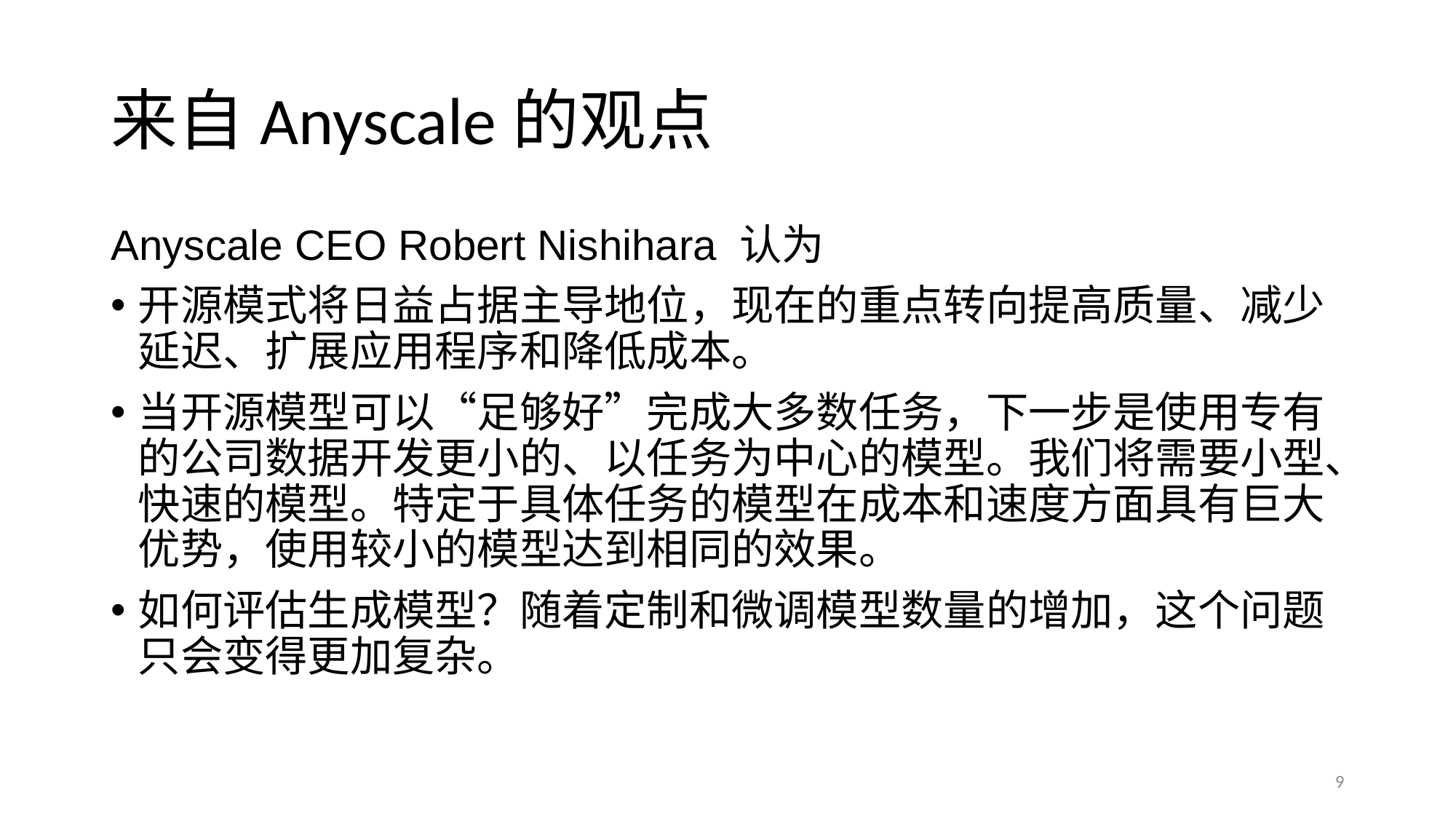

# 来自Anyscale的观点
Anyscale CEO Robert Nishihara 认为
开源模式将日益占据主导地位，现在的重点转向提高质量、减少延迟、扩展应用程序和降低成本。
当开源模型可以“足够好”完成大多数任务，下一步是使用专有的公司数据开发更小的、以任务为中心的模型。我们将需要小型、快速的模型。特定于具体任务的模型在成本和速度方面具有巨大优势，使用较小的模型达到相同的效果。
如何评估生成模型？随着定制和微调模型数量的增加，这个问题只会变得更加复杂。

9